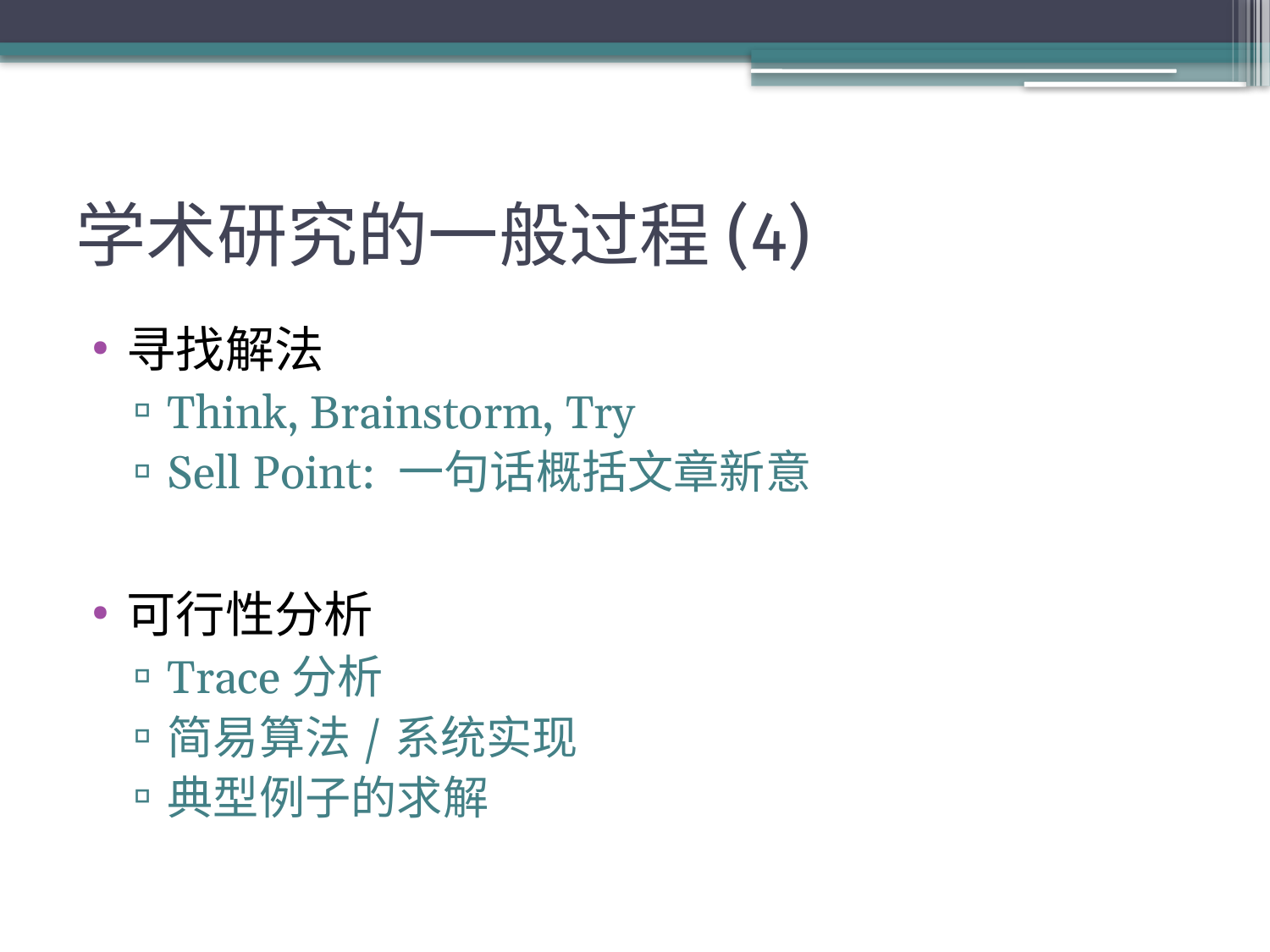

# 学术研究的一般过程(4)
寻找解法
Think, Brainstorm, Try
Sell Point: 一句话概括文章新意

可行性分析
Trace分析
简易算法/系统实现
典型例子的求解